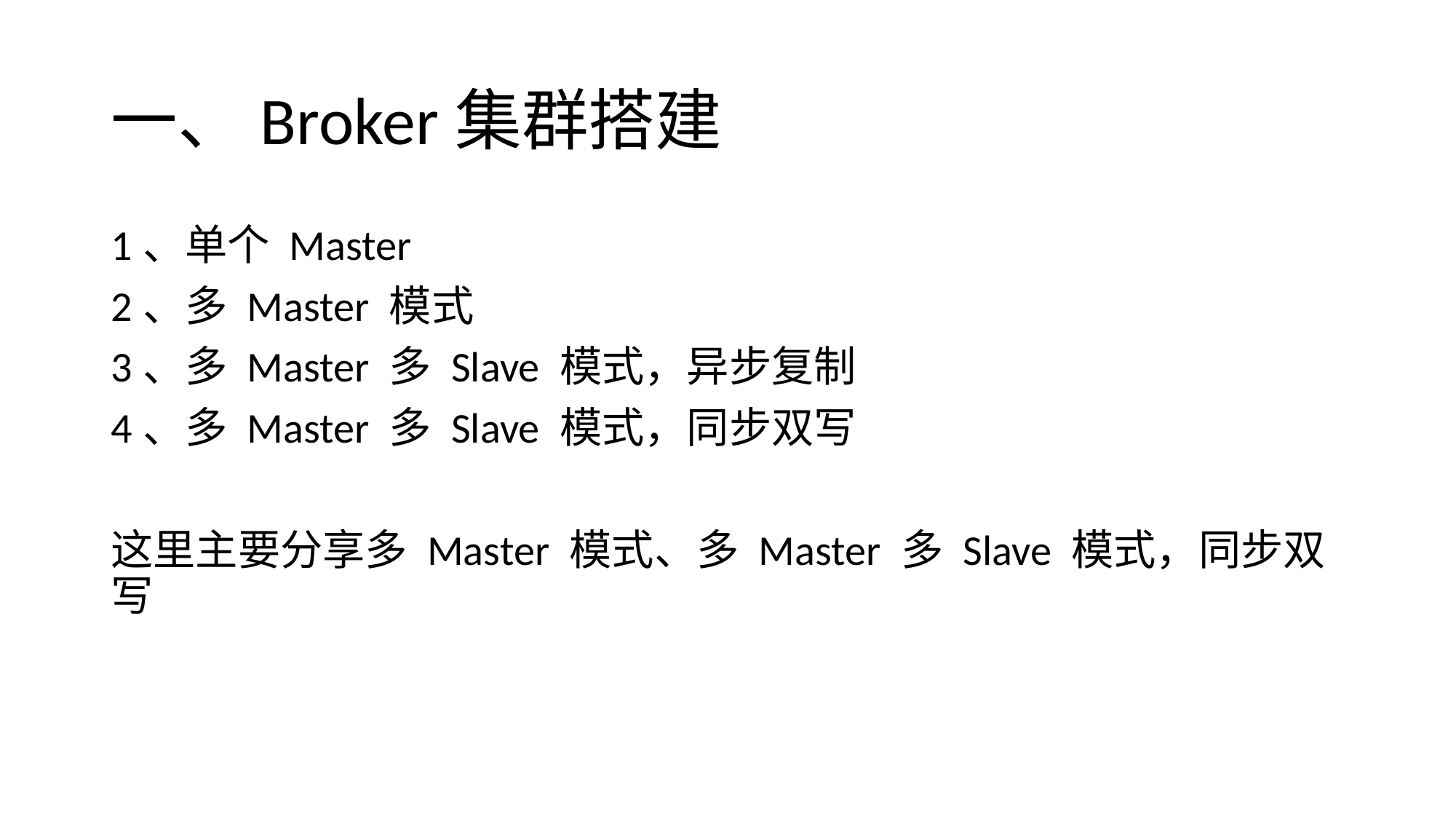

# 一、Broker集群搭建
1、单个 Master
2、多 Master 模式
3、多 Master 多 Slave 模式，异步复制
4、多 Master 多 Slave 模式，同步双写

这里主要分享多 Master 模式、多 Master 多 Slave 模式，同步双写